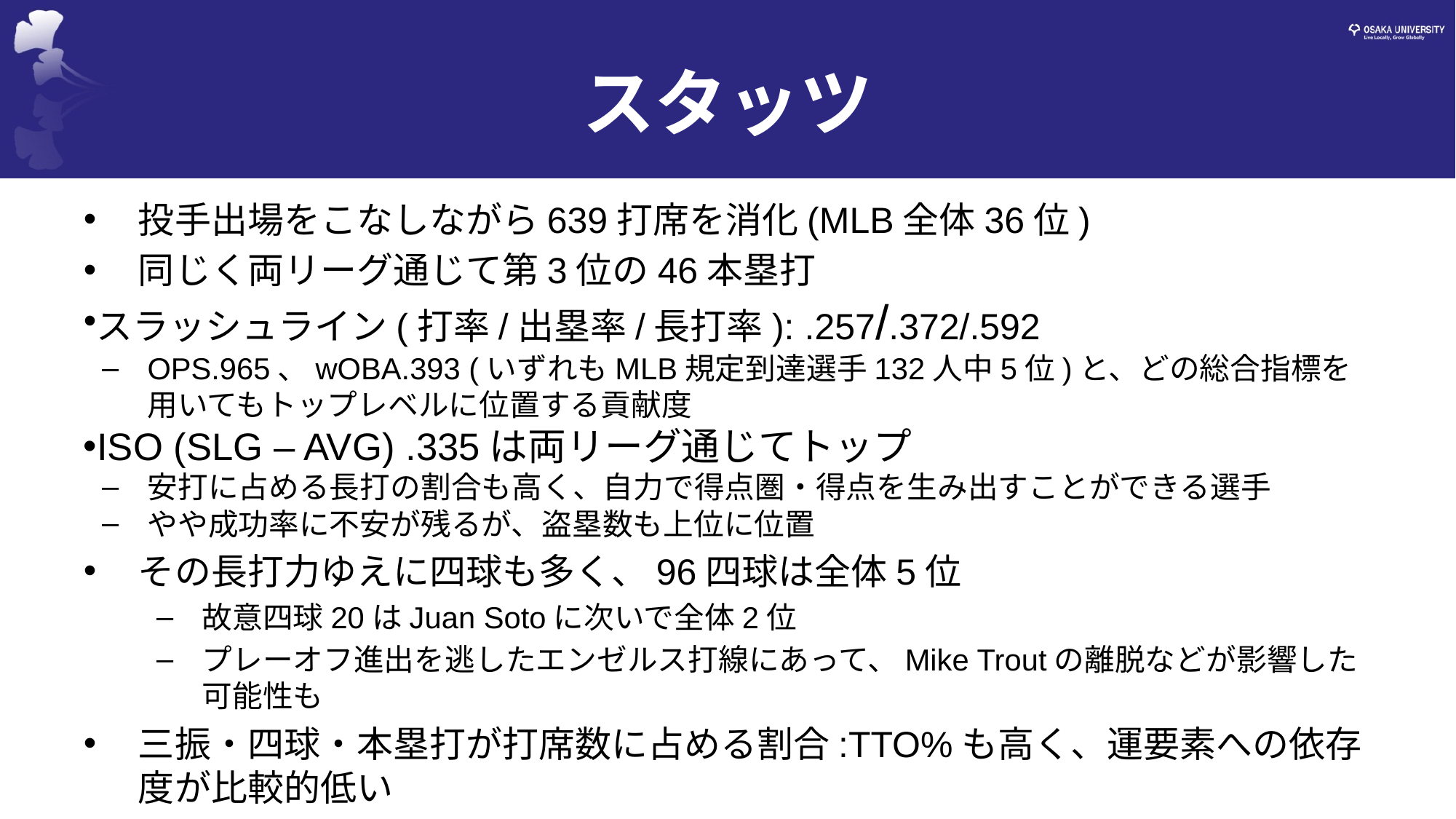

# スタッツ
投手出場をこなしながら639打席を消化(MLB全体36位)
同じく両リーグ通じて第3位の46本塁打
スラッシュライン(打率/出塁率/長打率): .257/.372/.592
OPS.965、wOBA.393 (いずれもMLB規定到達選手132人中5位)と、どの総合指標を用いてもトップレベルに位置する貢献度
ISO (SLG – AVG) .335は両リーグ通じてトップ
安打に占める長打の割合も高く、自力で得点圏・得点を生み出すことができる選手
やや成功率に不安が残るが、盗塁数も上位に位置
その長打力ゆえに四球も多く、96四球は全体5位
故意四球20はJuan Sotoに次いで全体2位
プレーオフ進出を逃したエンゼルス打線にあって、Mike Troutの離脱などが影響した可能性も
三振・四球・本塁打が打席数に占める割合:TTO%も高く、運要素への依存度が比較的低い